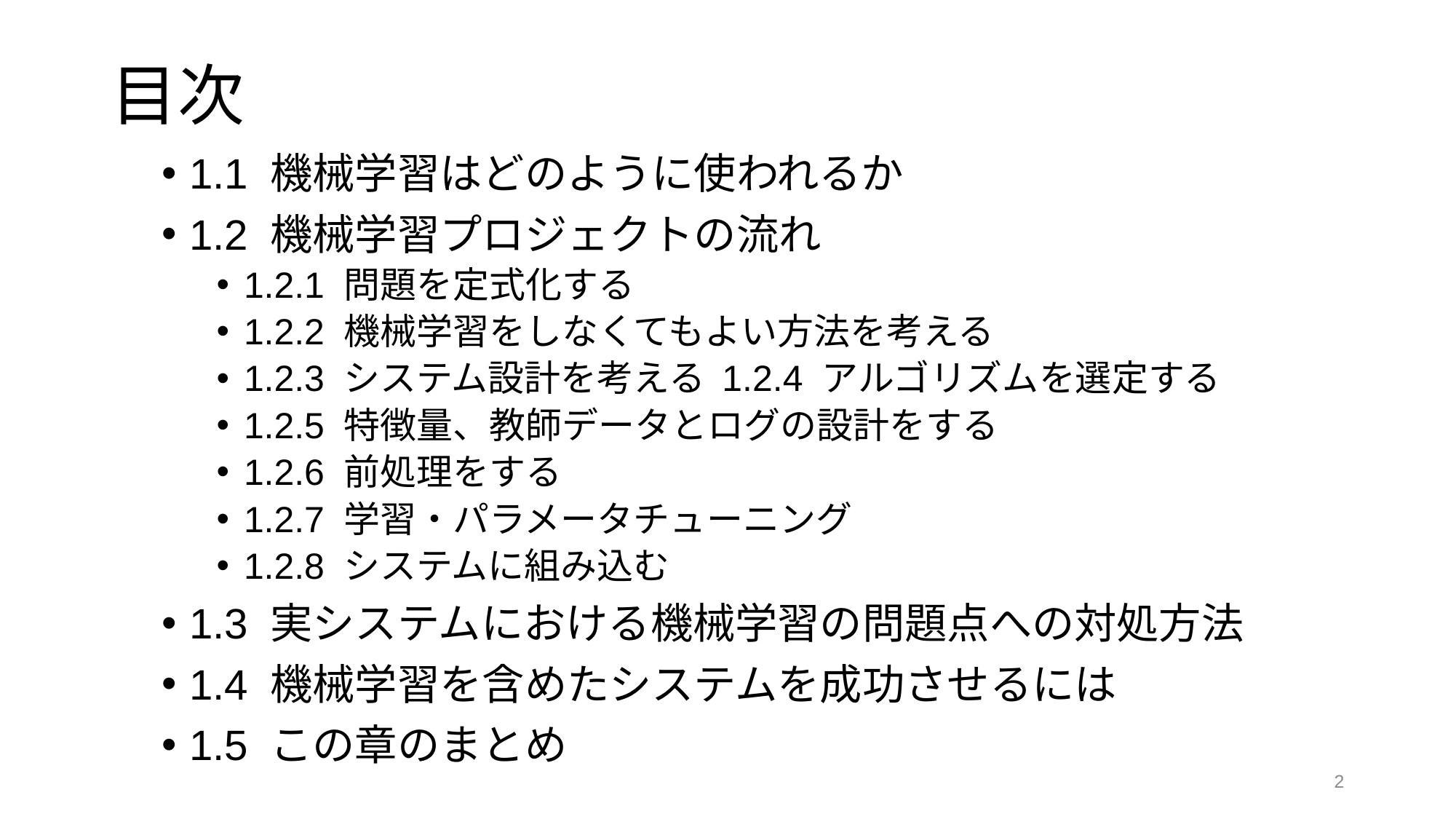

# 目次
1.1 機械学習はどのように使われるか
1.2 機械学習プロジェクトの流れ
1.2.1 問題を定式化する
1.2.2 機械学習をしなくてもよい方法を考える
1.2.3 システム設計を考える 1.2.4 アルゴリズムを選定する
1.2.5 特徴量、教師データとログの設計をする
1.2.6 前処理をする
1.2.7 学習・パラメータチューニング
1.2.8 システムに組み込む
1.3 実システムにおける機械学習の問題点への対処方法
1.4 機械学習を含めたシステムを成功させるには
1.5 この章のまとめ
2